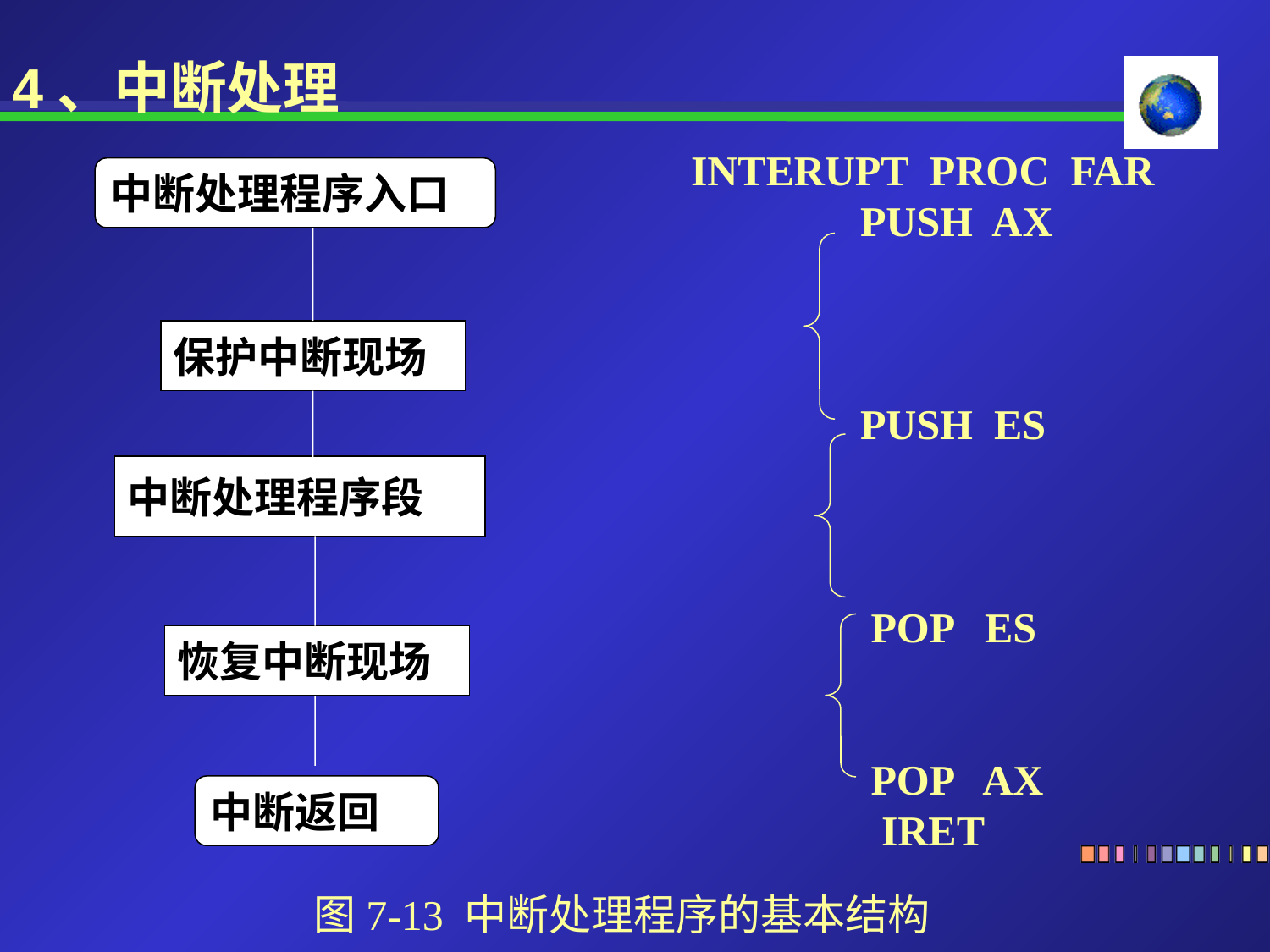

4、中断处理
中断处理程序入口

保护中断现场

中断处理程序段

恢复中断现场

中断返回
INTERUPT  PROC  FAR
                PUSH  AX

                PUSH  ES

                 POP   ES

                 POP   AX
                  IRET

51
图7-13 中断处理程序的基本结构